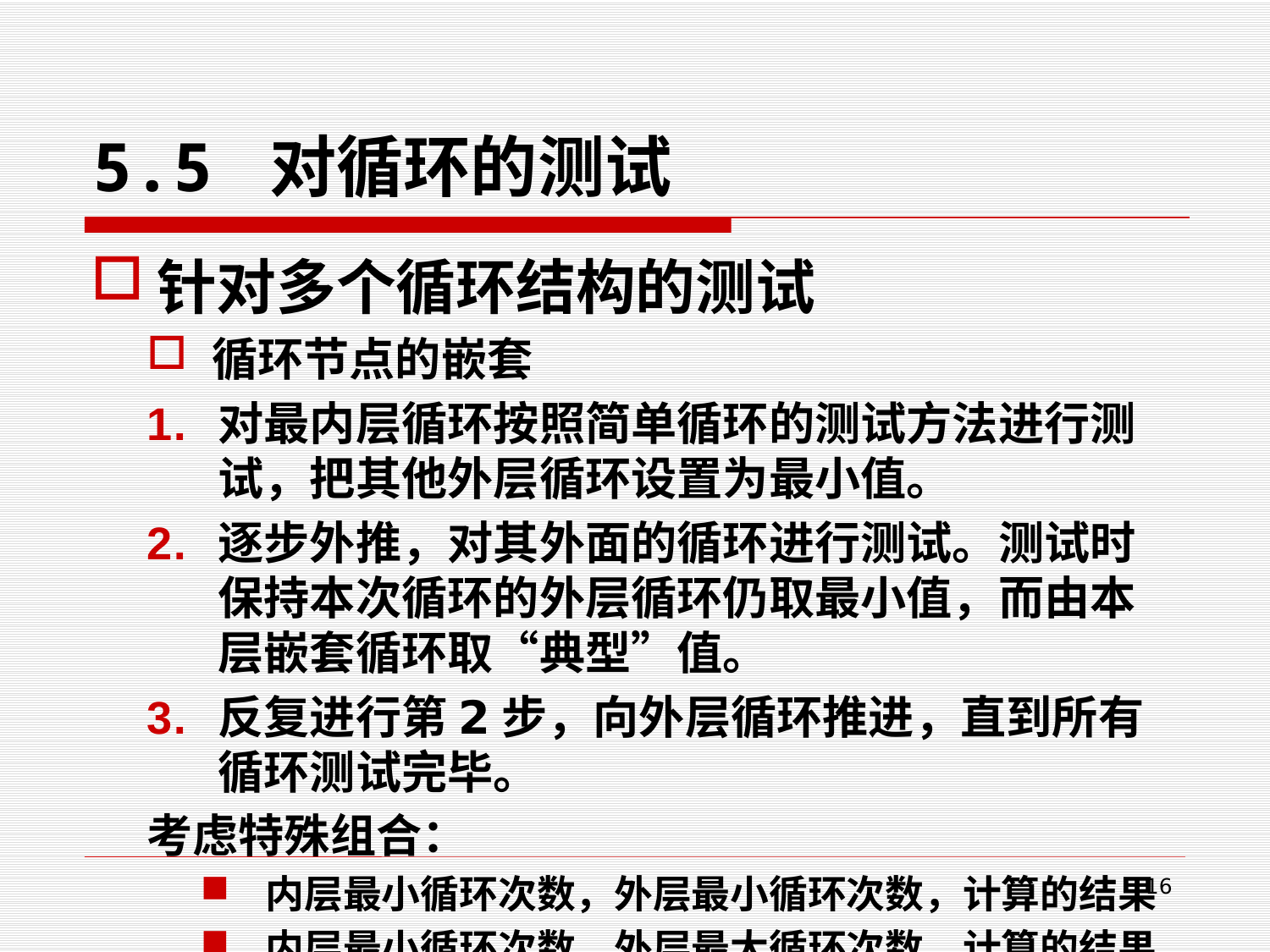

# 5.5 对循环的测试
针对多个循环结构的测试
循环节点的嵌套
对最内层循环按照简单循环的测试方法进行测试，把其他外层循环设置为最小值。
逐步外推，对其外面的循环进行测试。测试时保持本次循环的外层循环仍取最小值，而由本层嵌套循环取“典型”值。
反复进行第2步，向外层循环推进，直到所有循环测试完毕。
考虑特殊组合：
内层最小循环次数，外层最小循环次数，计算的结果
内层最小循环次数，外层最大循环次数，计算的结果
内层最大循环次数，外层最小循环次数，计算的结果
内层最大循环次数，外层最大循环次数，计算的结果
非结构化的循环
16